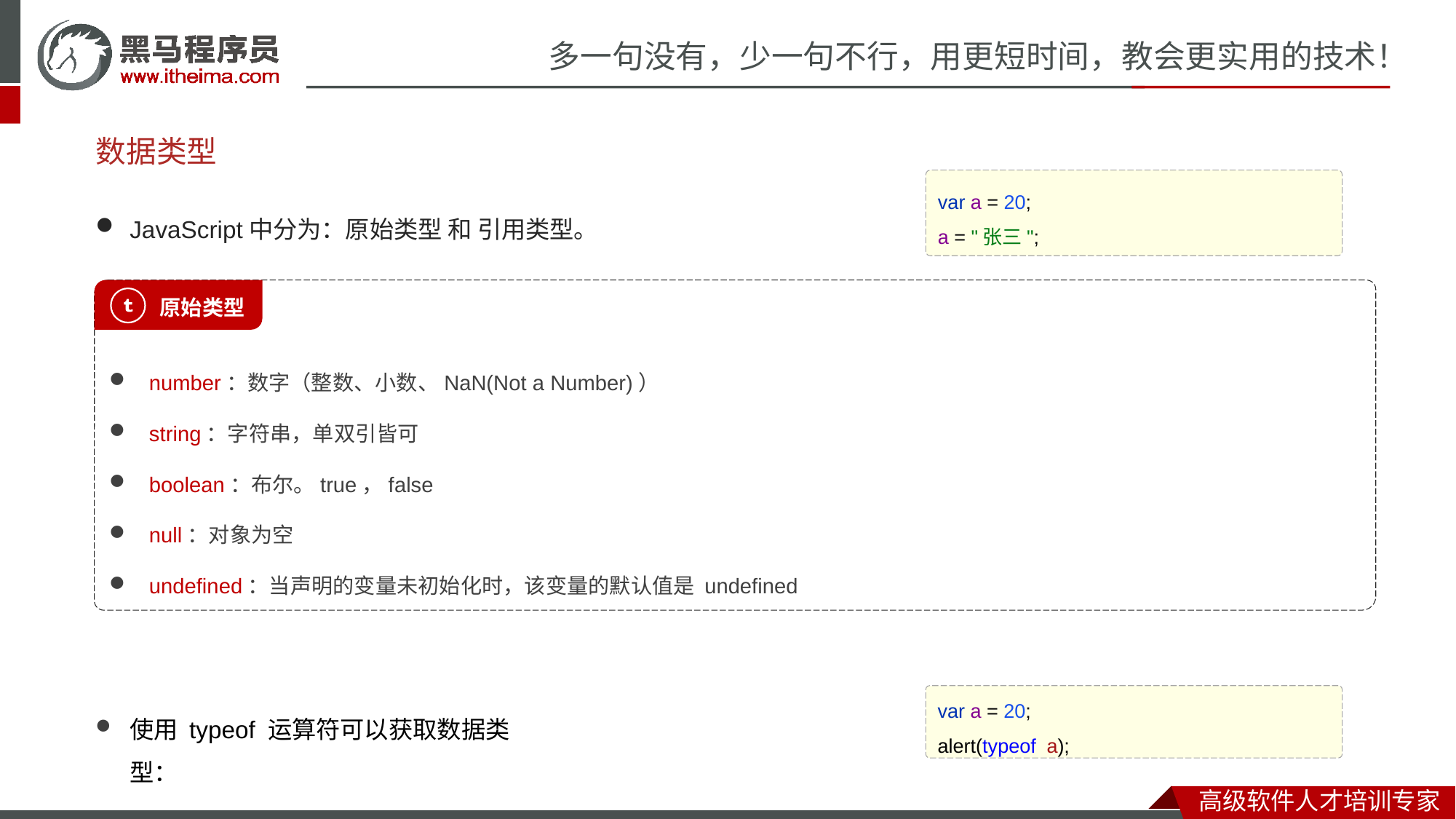

# 数据类型
var a = 20;
a = "张三";
JavaScript中分为：原始类型 和 引用类型。
 number：数字（整数、小数、NaN(Not a Number)）
 string：字符串，单双引皆可
 boolean：布尔。true，false
 null：对象为空
 undefined：当声明的变量未初始化时，该变量的默认值是 undefined
         原始类型

var a = 20;
alert(typeof  a);
使用 typeof 运算符可以获取数据类型：